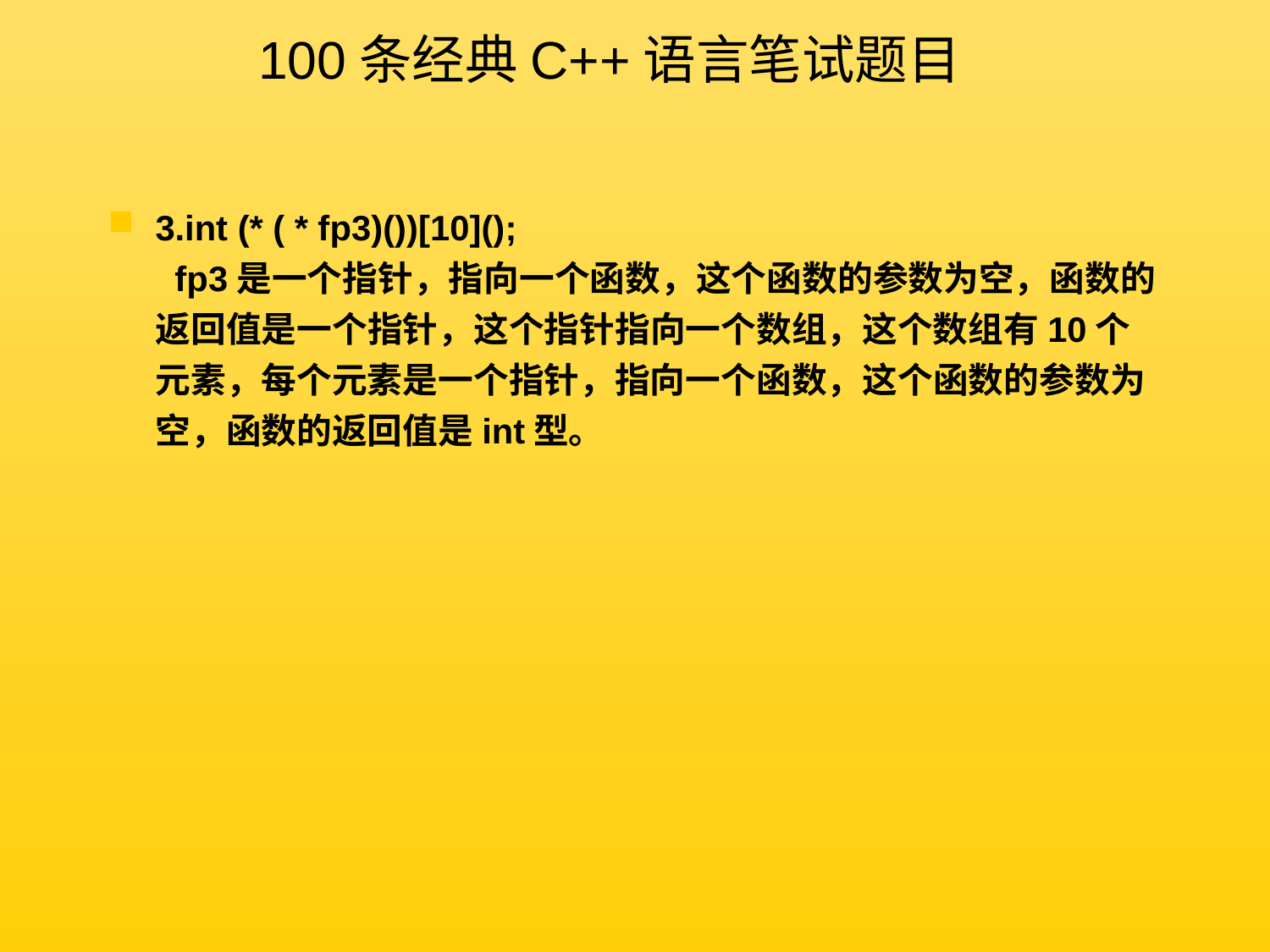

100条经典C++语言笔试题目
3.int (* ( * fp3)())[10]();
  fp3是一个指针，指向一个函数，这个函数的参数为空，函数的返回值是一个指针，这个指针指向一个数组，这个数组有10个元素，每个元素是一个指针，指向一个函数，这个函数的参数为空，函数的返回值是int型。